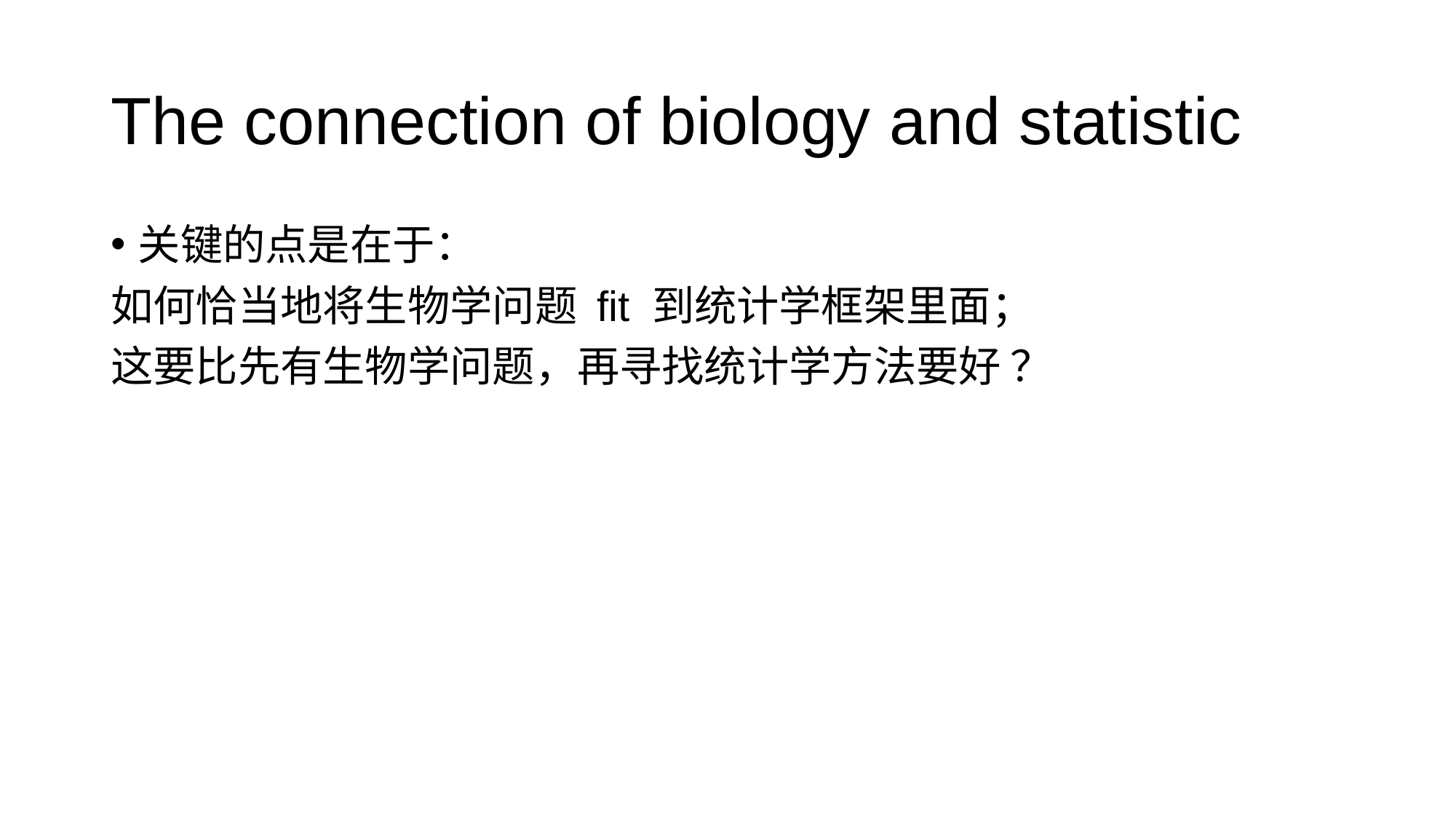

# The connection of biology and statistic
关键的点是在于：
如何恰当地将生物学问题 fit 到统计学框架里面；
这要比先有生物学问题，再寻找统计学方法要好 ？